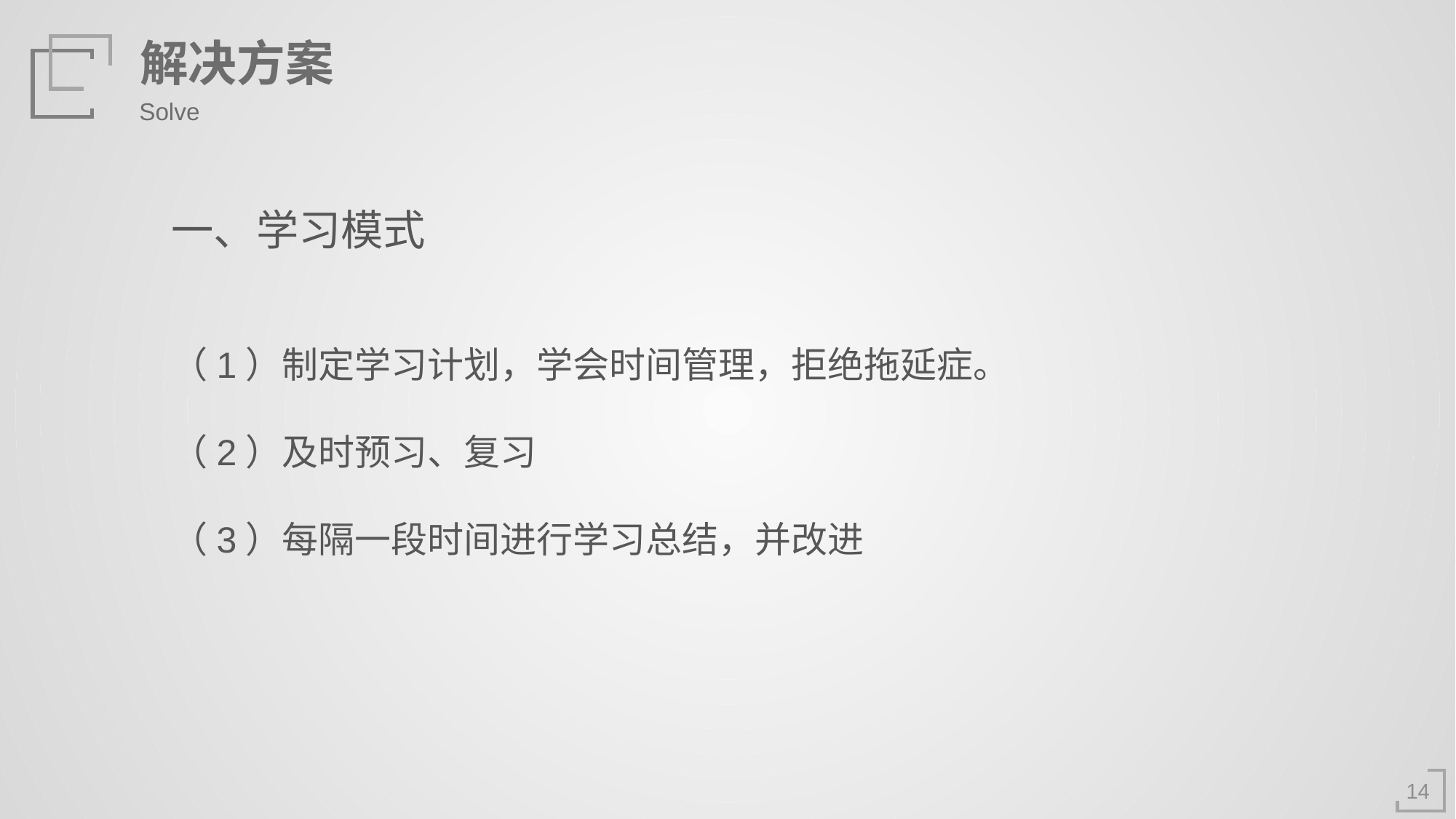

解决方案
Solve
一、学习模式

（1）制定学习计划，学会时间管理，拒绝拖延症。

（2）及时预习、复习
（3）每隔一段时间进行学习总结，并改进